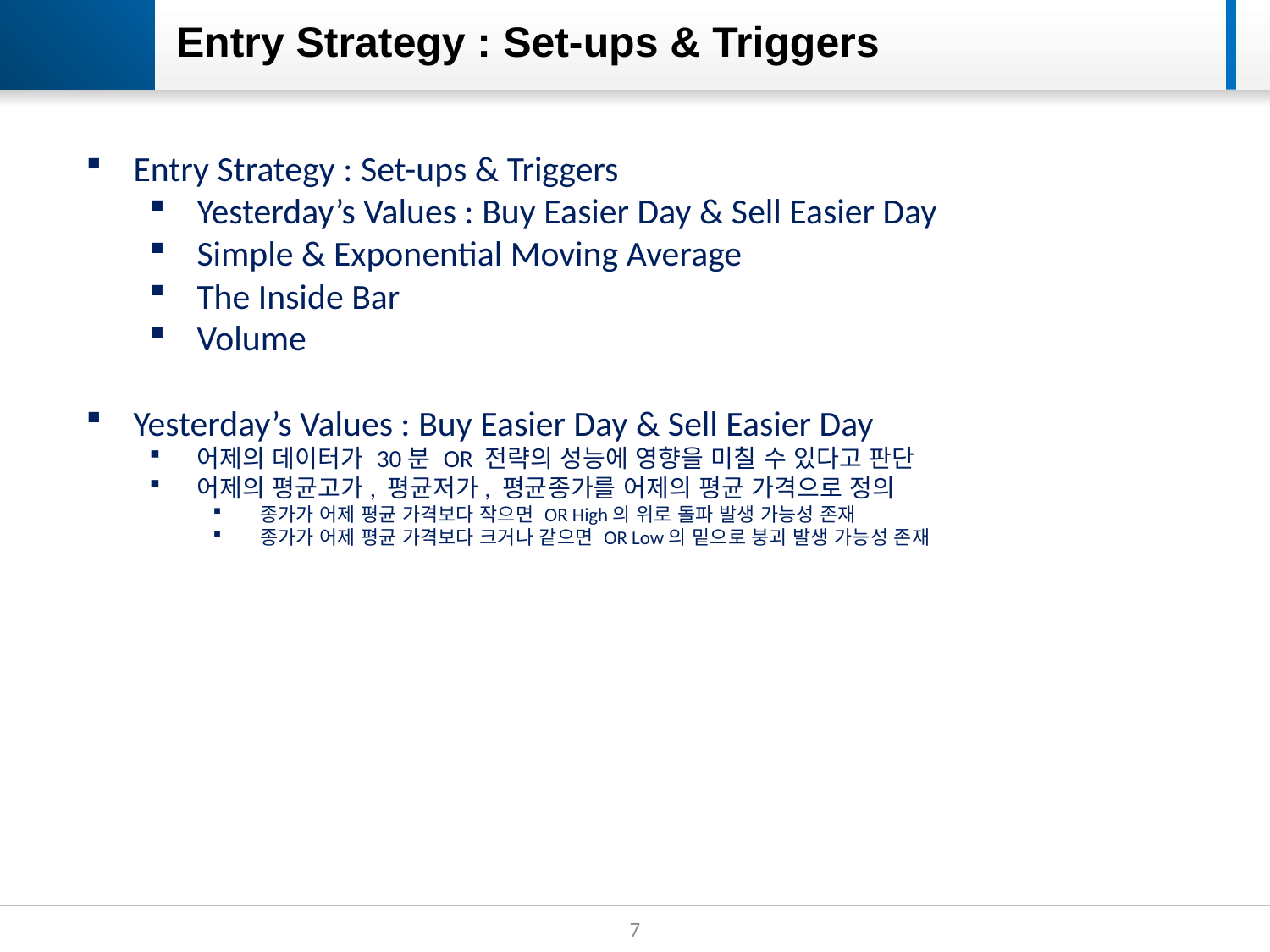

# Entry Strategy : Set-ups & Triggers
Entry Strategy : Set-ups & Triggers
Yesterday’s Values : Buy Easier Day & Sell Easier Day
Simple & Exponential Moving Average
The Inside Bar
Volume

Yesterday’s Values : Buy Easier Day & Sell Easier Day
어제의 데이터가 30분 OR 전략의 성능에 영향을 미칠 수 있다고 판단
어제의 평균고가, 평균저가, 평균종가를 어제의 평균 가격으로 정의
종가가 어제 평균 가격보다 작으면 OR High의 위로 돌파 발생 가능성 존재
종가가 어제 평균 가격보다 크거나 같으면 OR Low의 밑으로 붕괴 발생 가능성 존재